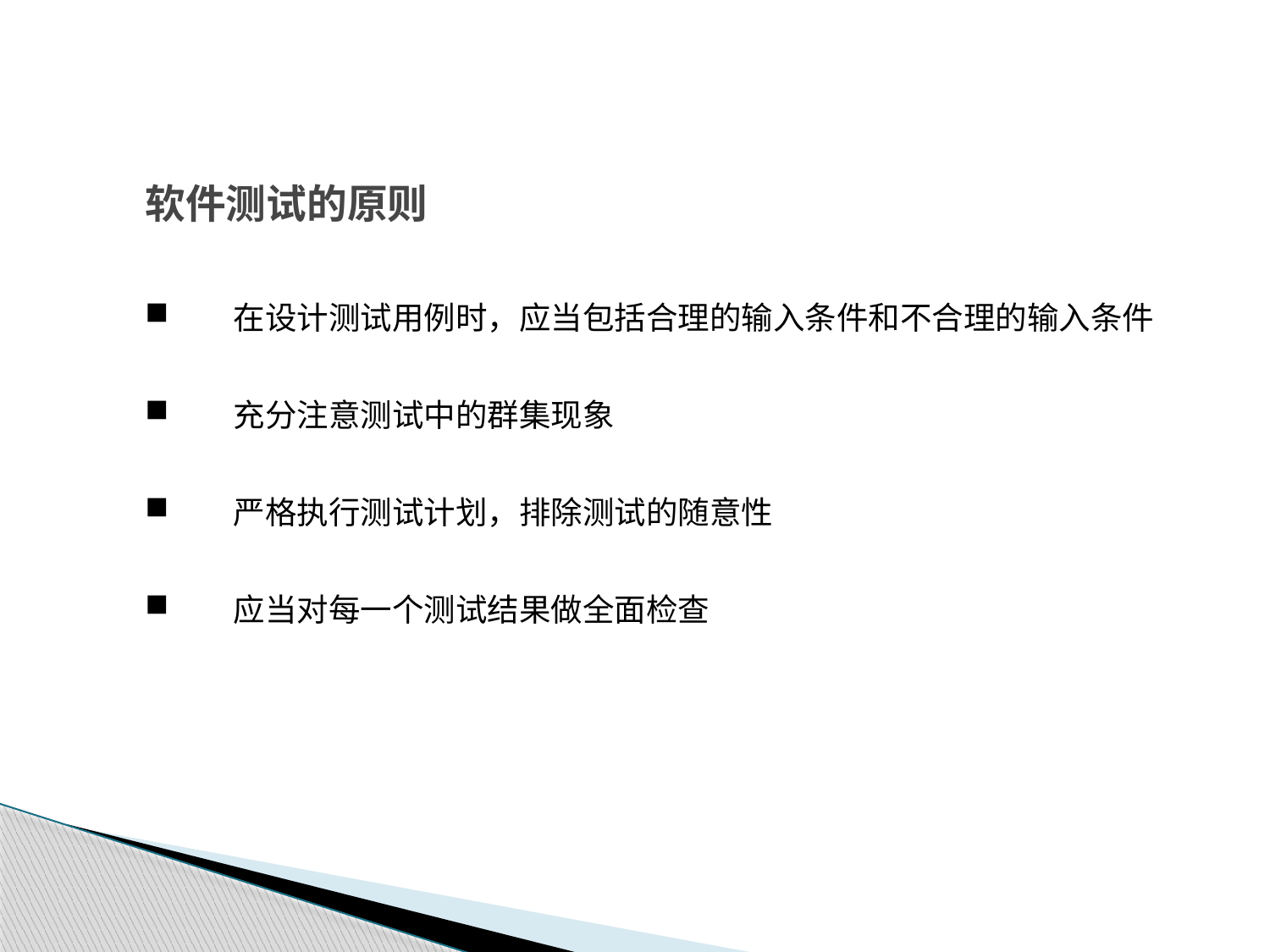

# 软件测试的原则
03
在设计测试用例时，应当包括合理的输入条件和不合理的输入条件
充分注意测试中的群集现象
严格执行测试计划，排除测试的随意性
应当对每一个测试结果做全面检查